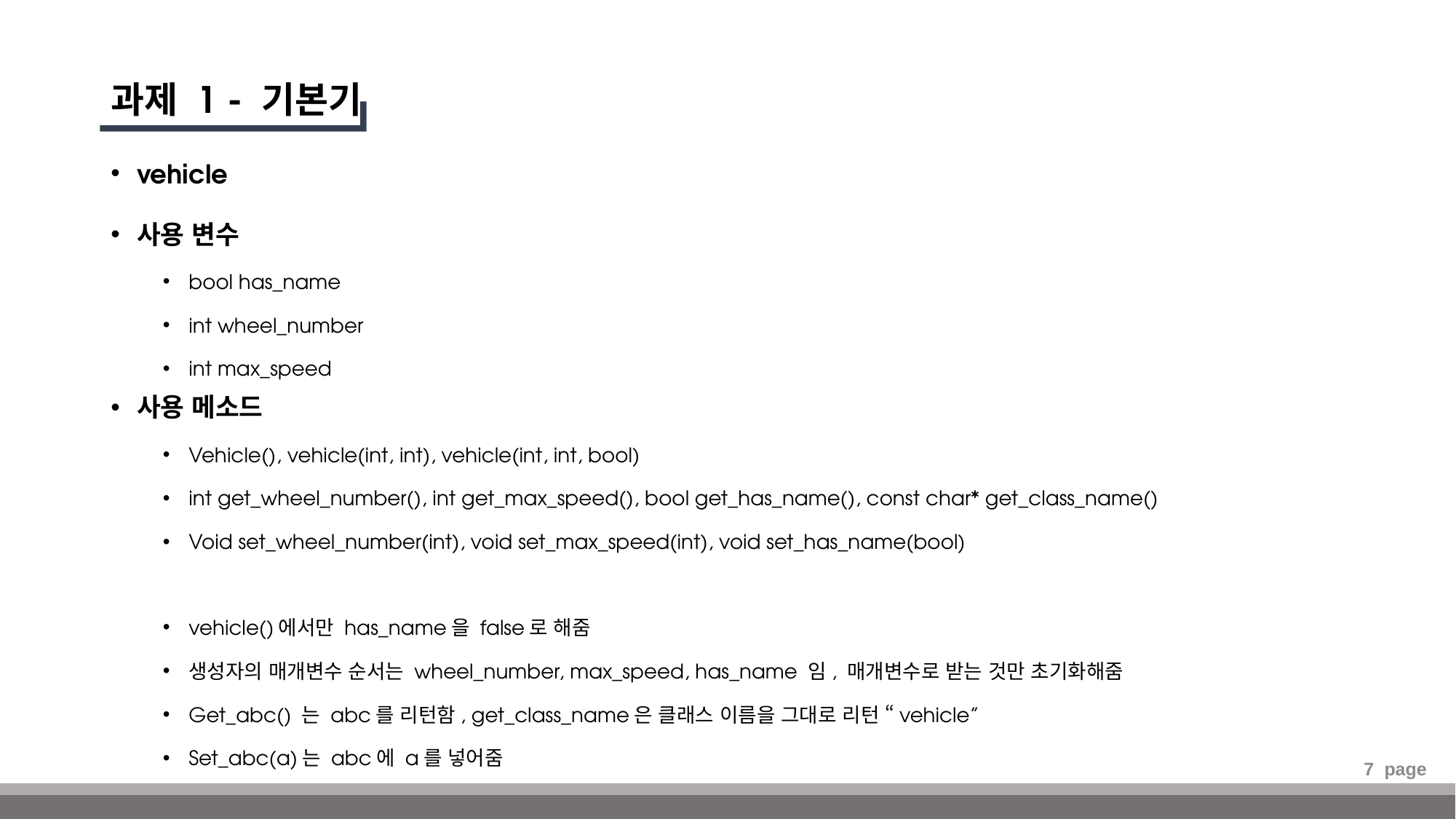

# 과제 1 - 기본기

vehicle
사용 변수
bool has_name
int wheel_number
int max_speed
사용 메소드
Vehicle(), vehicle(int, int), vehicle(int, int, bool)
int get_wheel_number(), int get_max_speed(), bool get_has_name(), const char* get_class_name()
Void set_wheel_number(int), void set_max_speed(int), void set_has_name(bool)

vehicle()에서만 has_name을 false로 해줌
생성자의 매개변수 순서는 wheel_number, max_speed, has_name 임, 매개변수로 받는 것만 초기화해줌
Get_abc() 는 abc를 리턴함, get_class_name은 클래스 이름을 그대로 리턴 “vehicle”
Set_abc(a)는 abc에 a를 넣어줌
7